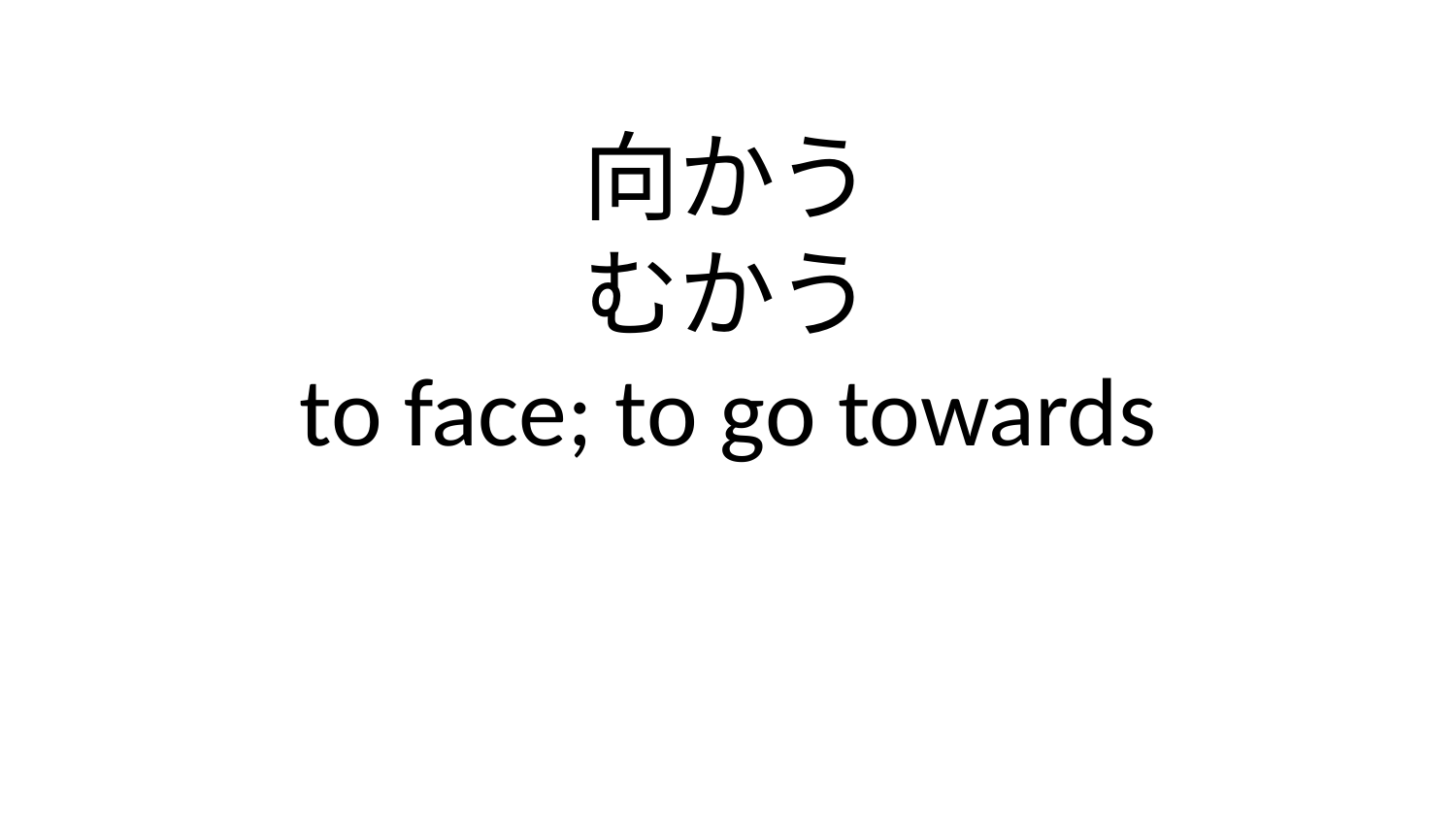

向かう
むかう
to face; to go towards